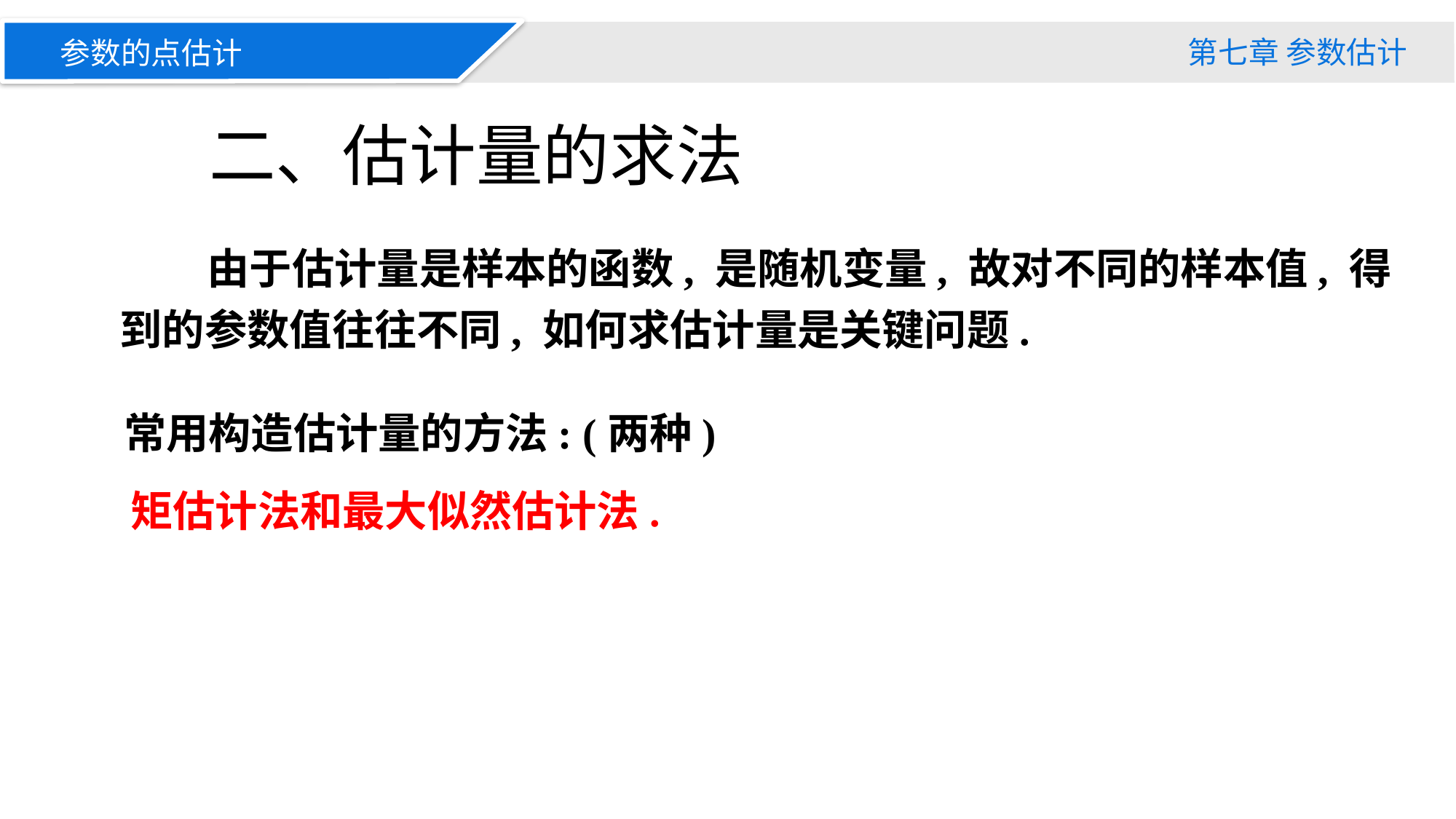

第七章 参数估计
参数的点估计
二、估计量的求法
        由于估计量是样本的函数, 是随机变量, 故对不同的样本值, 得到的参数值往往不同, 如何求估计量是关键问题.
常用构造估计量的方法: (两种)
矩估计法和最大似然估计法.